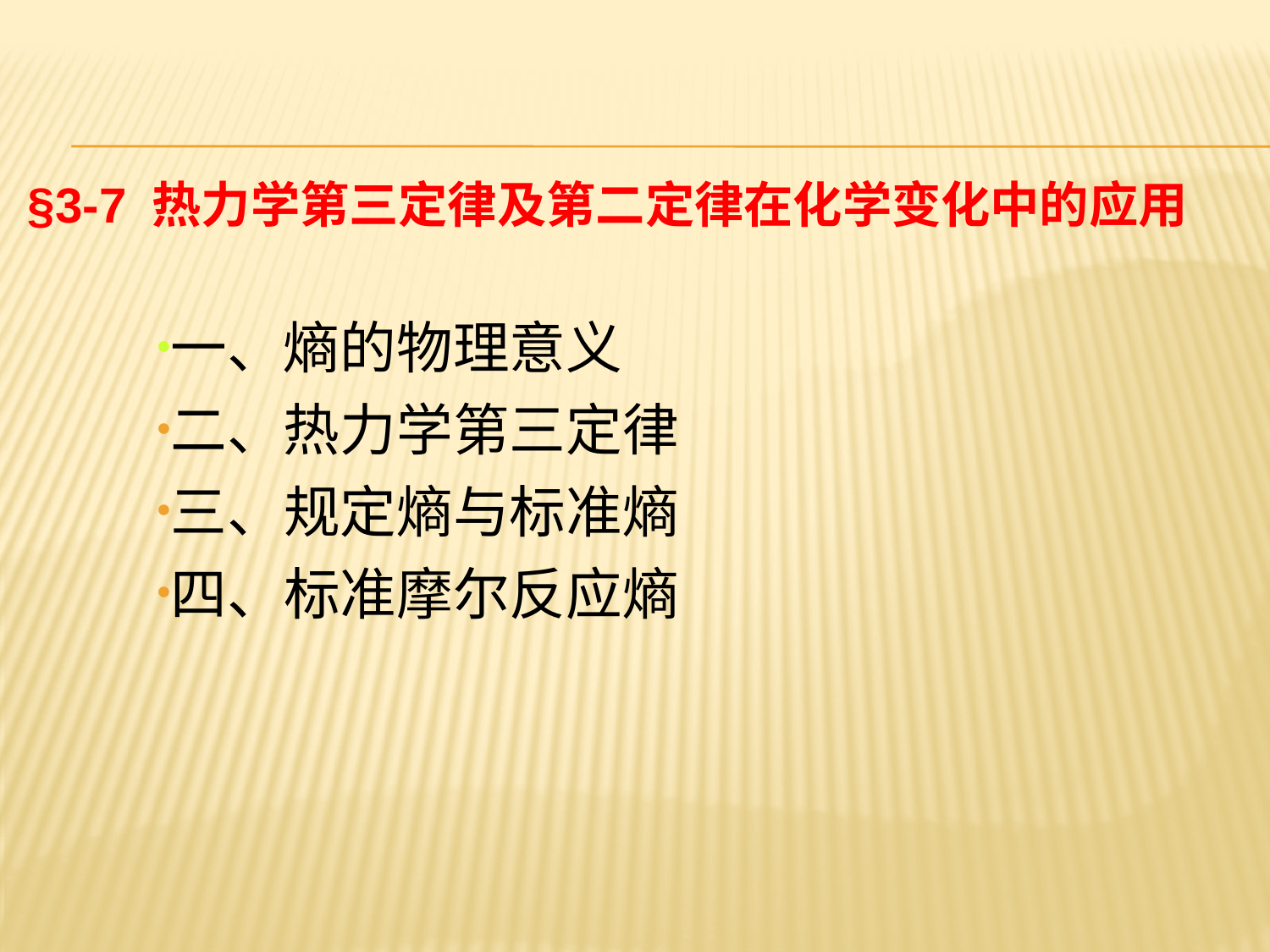

# §3-7 热力学第三定律及第二定律在化学变化中的应用
一、熵的物理意义
二、热力学第三定律
三、规定熵与标准熵
四、标准摩尔反应熵